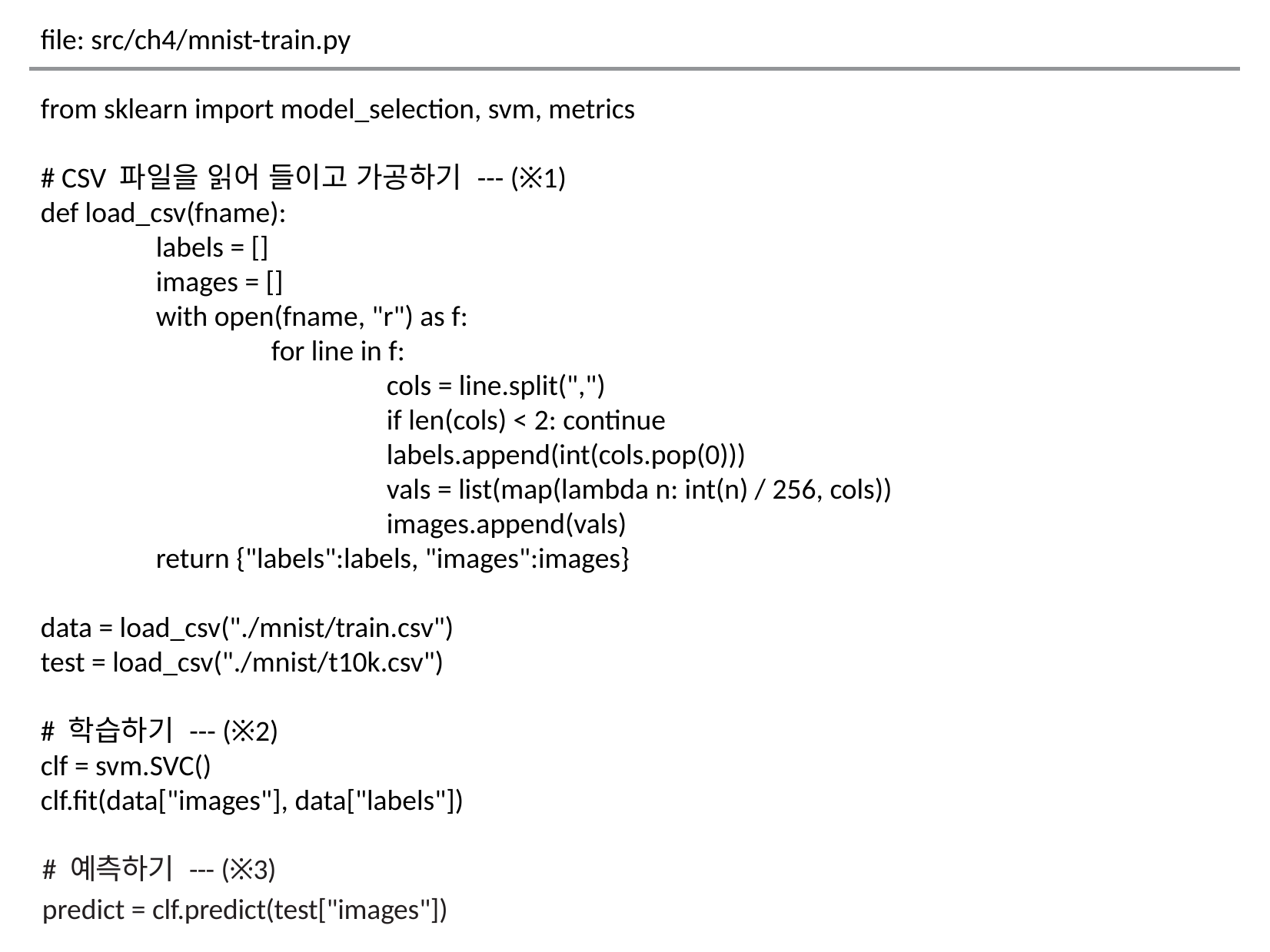

file: src/ch4/mnist-train.py

from sklearn import model_selection, svm, metrics

# CSV 파일을 읽어 들이고 가공하기 --- (※1)
def load_csv(fname):
	labels = []
	images = []
	with open(fname, "r") as f:
		for line in f:
			cols = line.split(",")
			if len(cols) < 2: continue
			labels.append(int(cols.pop(0)))
			vals = list(map(lambda n: int(n) / 256, cols))
			images.append(vals)
	return {"labels":labels, "images":images}

data = load_csv("./mnist/train.csv")
test = load_csv("./mnist/t10k.csv")

# 학습하기 --- (※2)
clf = svm.SVC()
clf.fit(data["images"], data["labels"])

# 예측하기 --- (※3)
predict = clf.predict(test["images"])